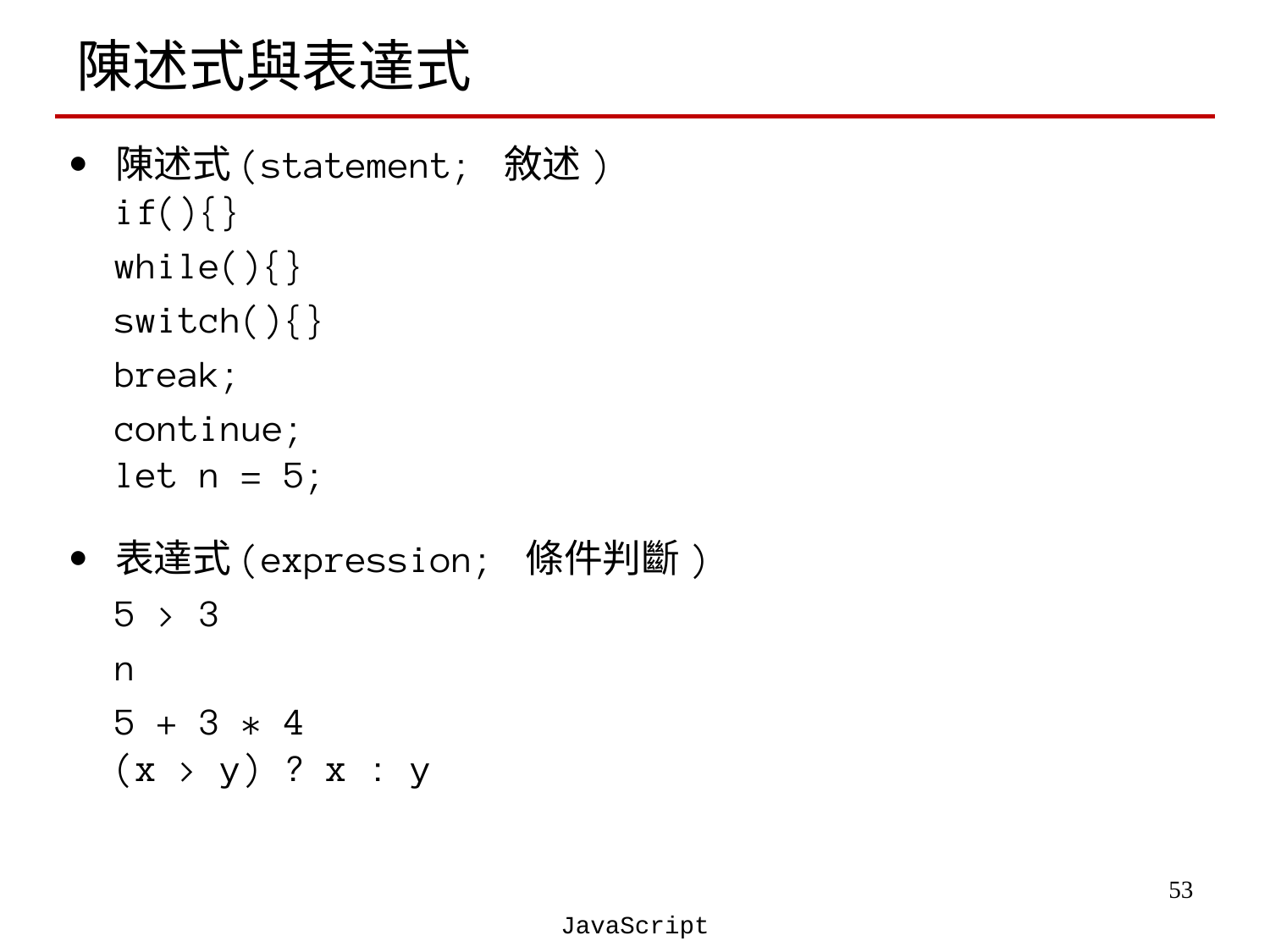

# 陳述式與表達式
陳述式(statement; 敘述)
if(){}
	while(){}
	switch(){}
	break;
	continue;
let n = 5;
表達式(expression; 條件判斷)
	5 > 3
	n
	5 + 3 * 4
(x > y) ? x : y
53
JavaScript